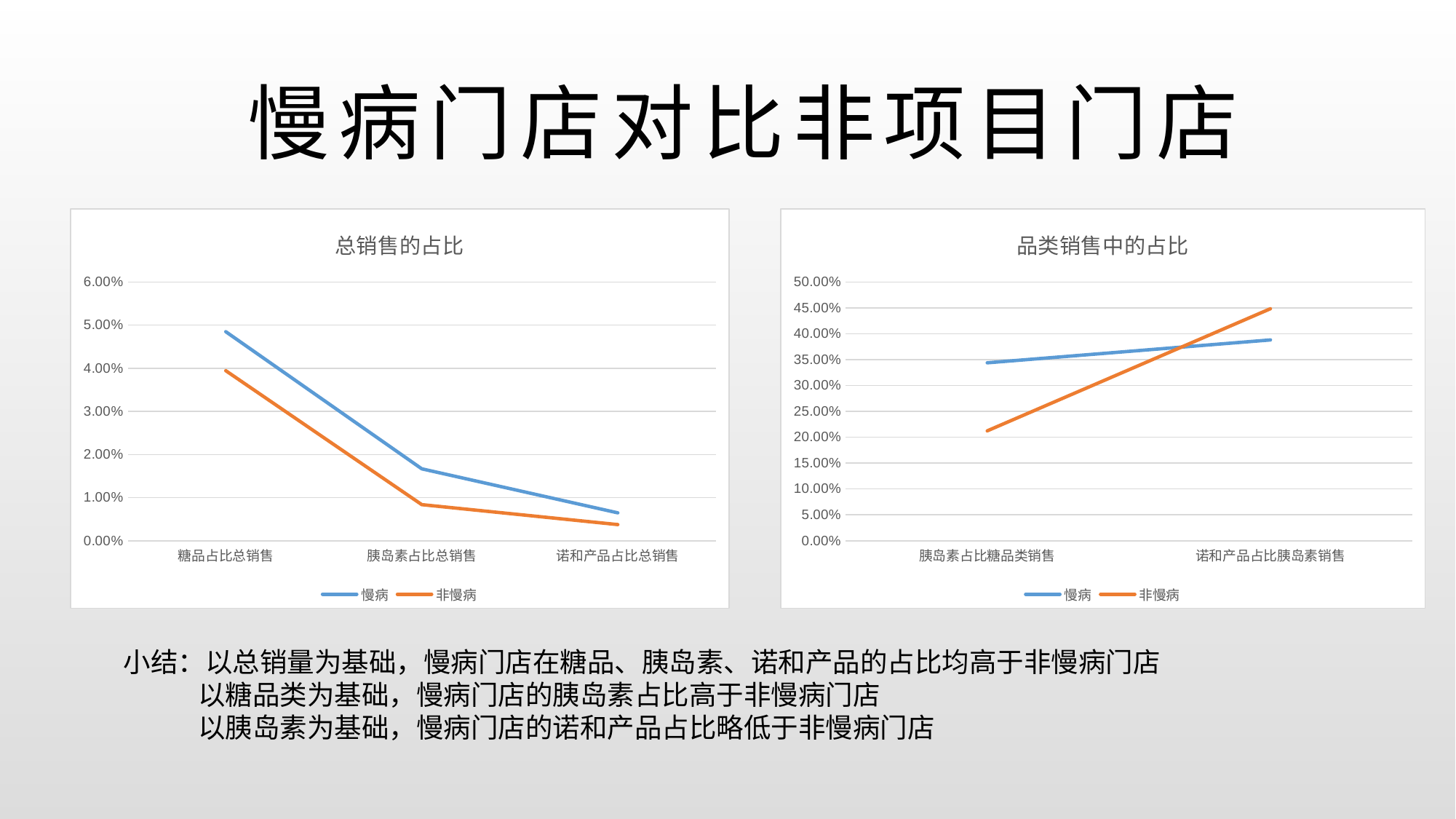

# 慢病门店对比非项目门店

### Chart: 总销售的占比

| Category | 慢病 | 非慢病 |
|---|---|---|
| 糖品占比总销售 | 0.0484814955378001 | 0.0394389499965837 |
| 胰岛素占比总销售 | 0.0166706367130168 | 0.00837459616965647 |
| 诺和产品占比总销售 | 0.00646837343177587 | 0.00375472190833458 |

### Chart: 品类销售中的占比

| Category | 慢病 | 非慢病 |
|---|---|---|
| 胰岛素占比糖品类销售 | 0.343855661383611 | 0.212343284250263 |
| 诺和产品占比胰岛素销售 | 0.388009980850054 | 0.448346622603607 |
小结：以总销量为基础，慢病门店在糖品、胰岛素、诺和产品的占比均高于非慢病门店
           以糖品类为基础，慢病门店的胰岛素占比高于非慢病门店
           以胰岛素为基础，慢病门店的诺和产品占比略低于非慢病门店